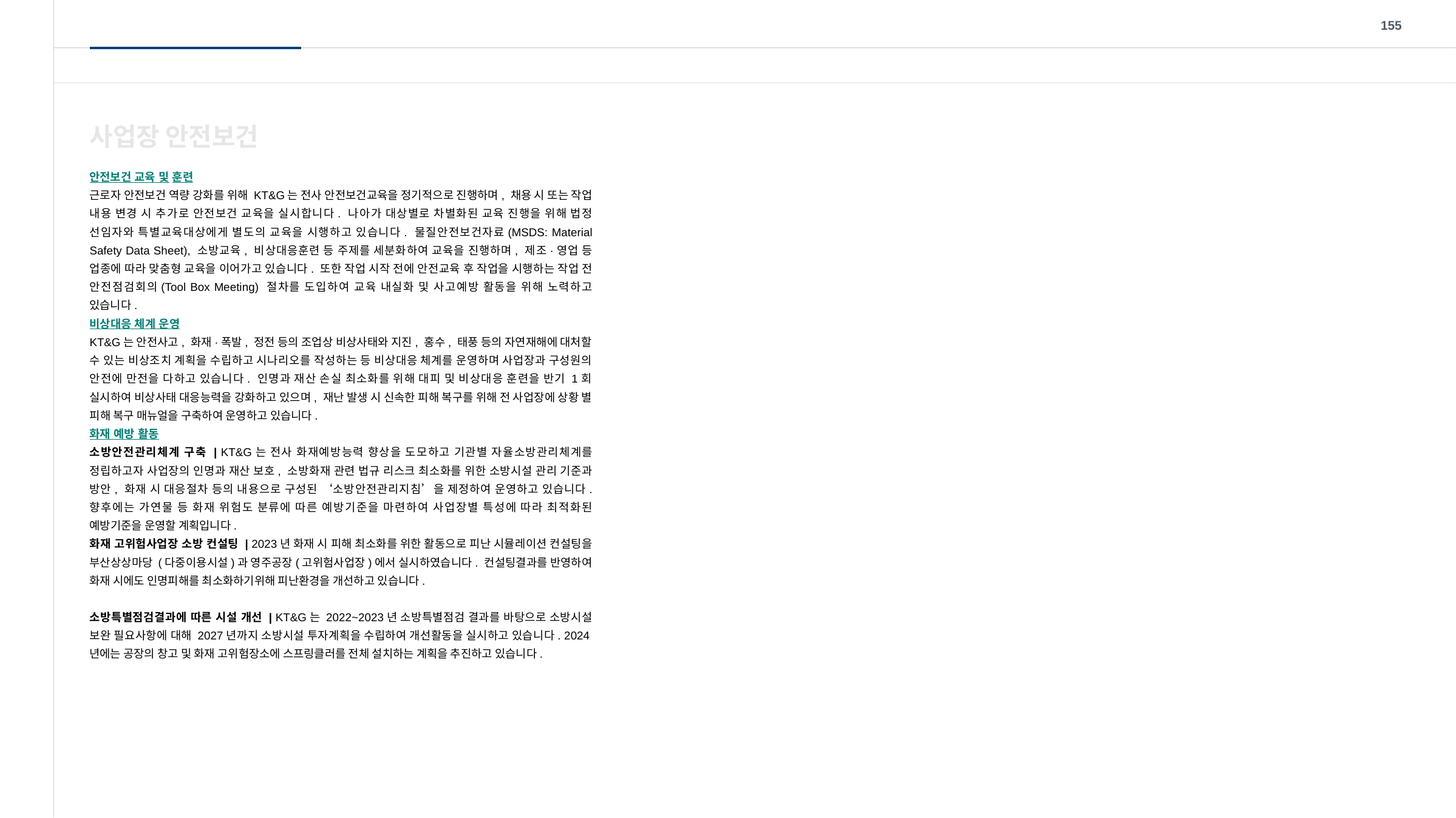

155
사업장 안전보건
안전보건 교육 및 훈련
근로자 안전보건 역량 강화를 위해 KT&G는 전사 안전보건교육을 정기적으로 진행하며, 채용 시 또는 작업 내용 변경 시 추가로 안전보건 교육을 실시합니다. 나아가 대상별로 차별화된 교육 진행을 위해 법정 선임자와 특별교육대상에게 별도의 교육을 시행하고 있습니다. 물질안전보건자료(MSDS: Material Safety Data Sheet), 소방교육, 비상대응훈련 등 주제를 세분화하여 교육을 진행하며, 제조·영업 등 업종에 따라 맞춤형 교육을 이어가고 있습니다. 또한 작업 시작 전에 안전교육 후 작업을 시행하는 작업 전 안전점검회의(Tool Box Meeting) 절차를 도입하여 교육 내실화 및 사고예방 활동을 위해 노력하고 있습니다.
비상대응 체계 운영
KT&G는 안전사고, 화재·폭발, 정전 등의 조업상 비상사태와 지진, 홍수, 태풍 등의 자연재해에 대처할 수 있는 비상조치 계획을 수립하고 시나리오를 작성하는 등 비상대응 체계를 운영하며 사업장과 구성원의 안전에 만전을 다하고 있습니다. 인명과 재산 손실 최소화를 위해 대피 및 비상대응 훈련을 반기 1회 실시하여 비상사태 대응능력을 강화하고 있으며, 재난 발생 시 신속한 피해 복구를 위해 전 사업장에 상황 별 피해 복구 매뉴얼을 구축하여 운영하고 있습니다.
화재 예방 활동
소방안전관리체계 구축 | KT&G는 전사 화재예방능력 향상을 도모하고 기관별 자율소방관리체계를 정립하고자 사업장의 인명과 재산 보호, 소방화재 관련 법규 리스크 최소화를 위한 소방시설 관리 기준과 방안, 화재 시 대응절차 등의 내용으로 구성된 ‘소방안전관리지침’을 제정하여 운영하고 있습니다. 향후에는 가연물 등 화재 위험도 분류에 따른 예방기준을 마련하여 사업장별 특성에 따라 최적화된 예방기준을 운영할 계획입니다.
화재 고위험사업장 소방 컨설팅 | 2023년 화재 시 피해 최소화를 위한 활동으로 피난 시뮬레이션 컨설팅을 부산상상마당 (다중이용시설)과 영주공장(고위험사업장)에서 실시하였습니다. 컨설팅결과를 반영하여 화재 시에도 인명피해를 최소화하기위해 피난환경을 개선하고 있습니다.
소방특별점검결과에 따른 시설 개선 | KT&G는 2022~2023년 소방특별점검 결과를 바탕으로 소방시설 보완 필요사항에 대해 2027년까지 소방시설 투자계획을 수립하여 개선활동을 실시하고 있습니다. 2024년에는 공장의 창고 및 화재 고위험장소에 스프링클러를 전체 설치하는 계획을 추진하고 있습니다.